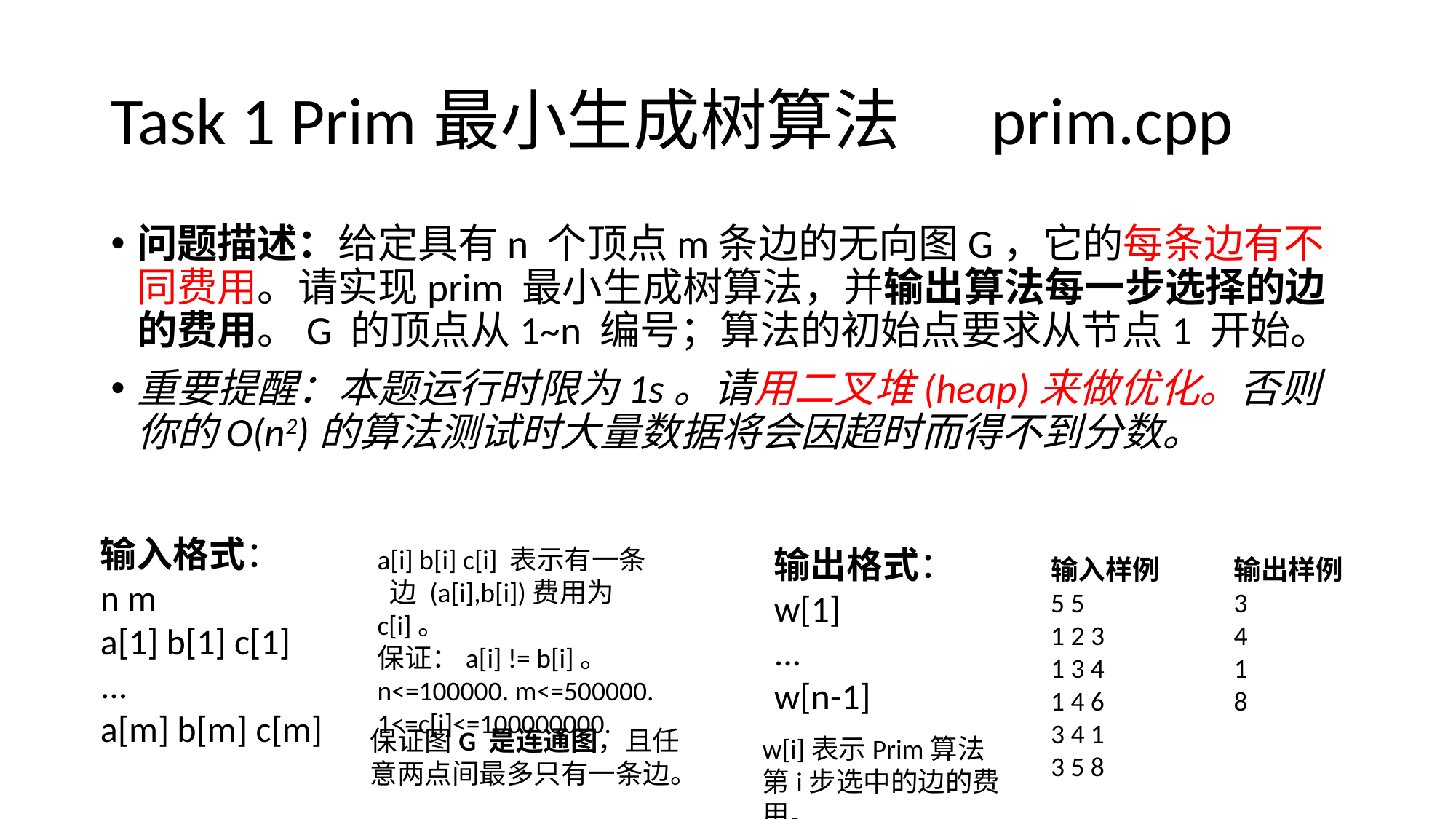

# Task 1 Prim最小生成树算法     prim.cpp
问题描述：给定具有n 个顶点m条边的无向图G，它的每条边有不同费用。请实现prim 最小生成树算法，并输出算法每一步选择的边的费用。G 的顶点从1~n 编号；算法的初始点要求从节点1 开始。
重要提醒：本题运行时限为1s。请用二叉堆(heap)来做优化。否则你的O(n2)的算法测试时大量数据将会因超时而得不到分数。
输入格式：
n m
a[1] b[1] c[1]
...
a[m] b[m] c[m]
a[i] b[i] c[i] 表示有一条
  边 (a[i],b[i])费用为c[i]。
保证：a[i] != b[i]。
n<=100000. m<=500000.  1<=c[i]<=100000000.
输出格式：
w[1]
...
w[n-1]
输入样例
5 5
1 2 3
1 3 4
1 4 6
3 4 1
3 5 8
输出样例
3
4
1
8
保证图G 是连通图，且任意两点间最多只有一条边。
w[i]表示Prim算法第i步选中的边的费用。